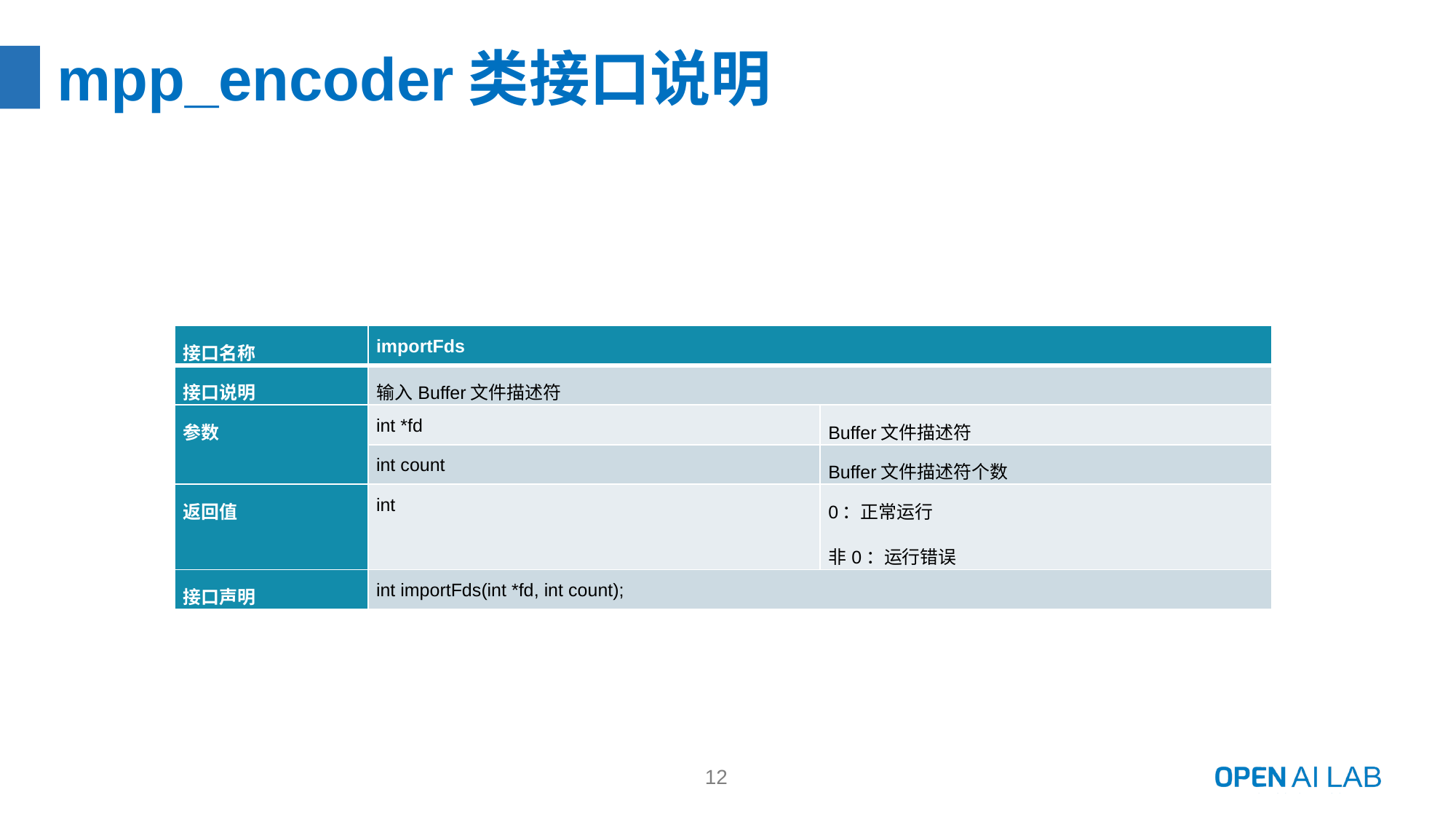

# mpp_encoder类接口说明

| 接口名称 | importFds |  |
| --- | --- | --- |
| 接口说明 | 输入Buffer文件描述符 |  |
| 参数 | int \*fd | Buffer文件描述符 |
|  | int count | Buffer文件描述符个数 |
| 返回值 | int | 0：正常运行 非0：运行错误 |
| 接口声明 | int importFds(int \*fd, int count); |  |